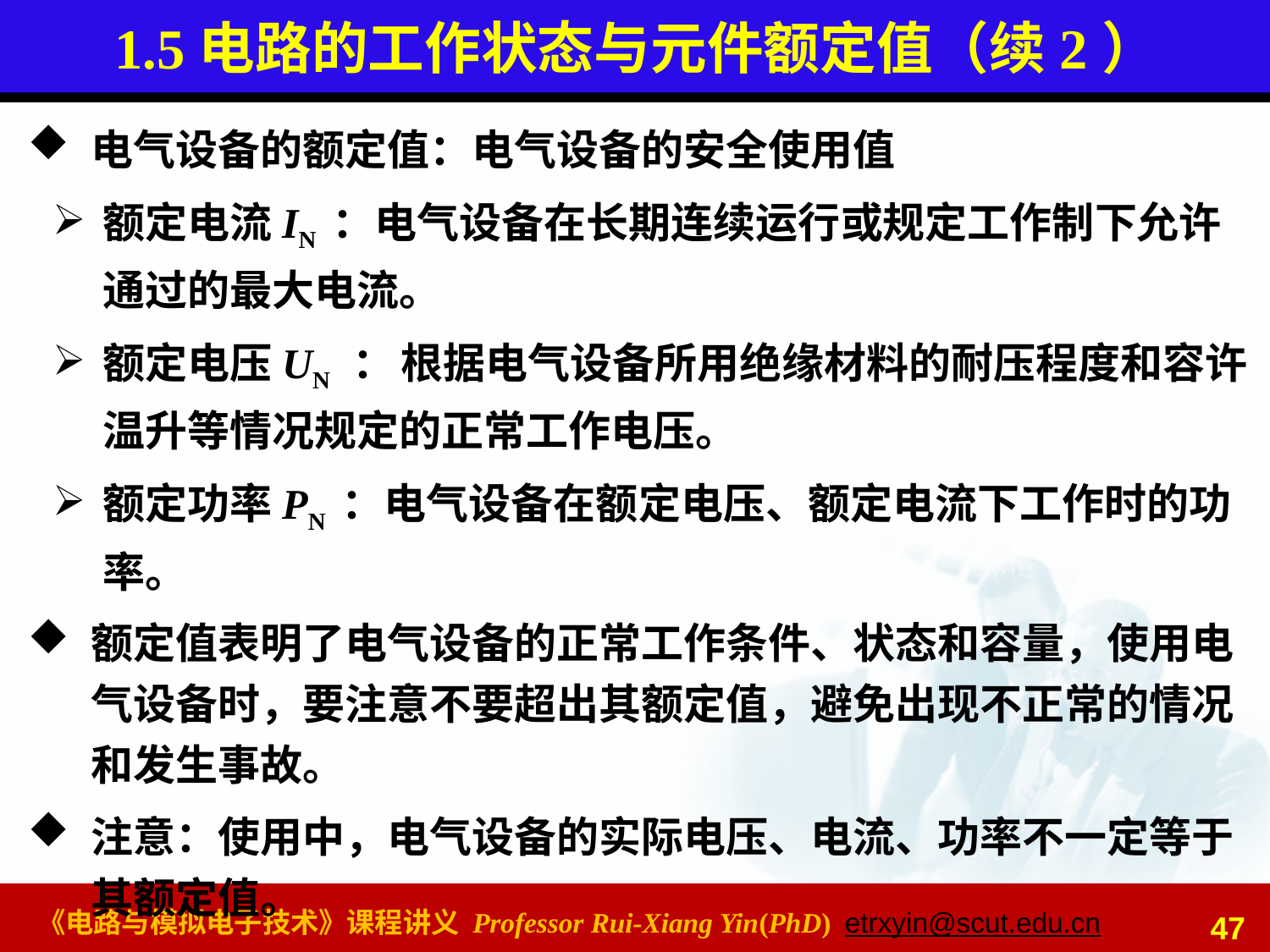

# 1.5电路的工作状态与元件额定值（续2）
电气设备的额定值：电气设备的安全使用值
额定电流IN ：电气设备在长期连续运行或规定工作制下允许通过的最大电流。
额定电压UN  ： 根据电气设备所用绝缘材料的耐压程度和容许温升等情况规定的正常工作电压。
额定功率PN ：电气设备在额定电压、额定电流下工作时的功率。
额定值表明了电气设备的正常工作条件、状态和容量，使用电气设备时，要注意不要超出其额定值，避免出现不正常的情况和发生事故。
注意：使用中，电气设备的实际电压、电流、功率不一定等于其额定值。
47